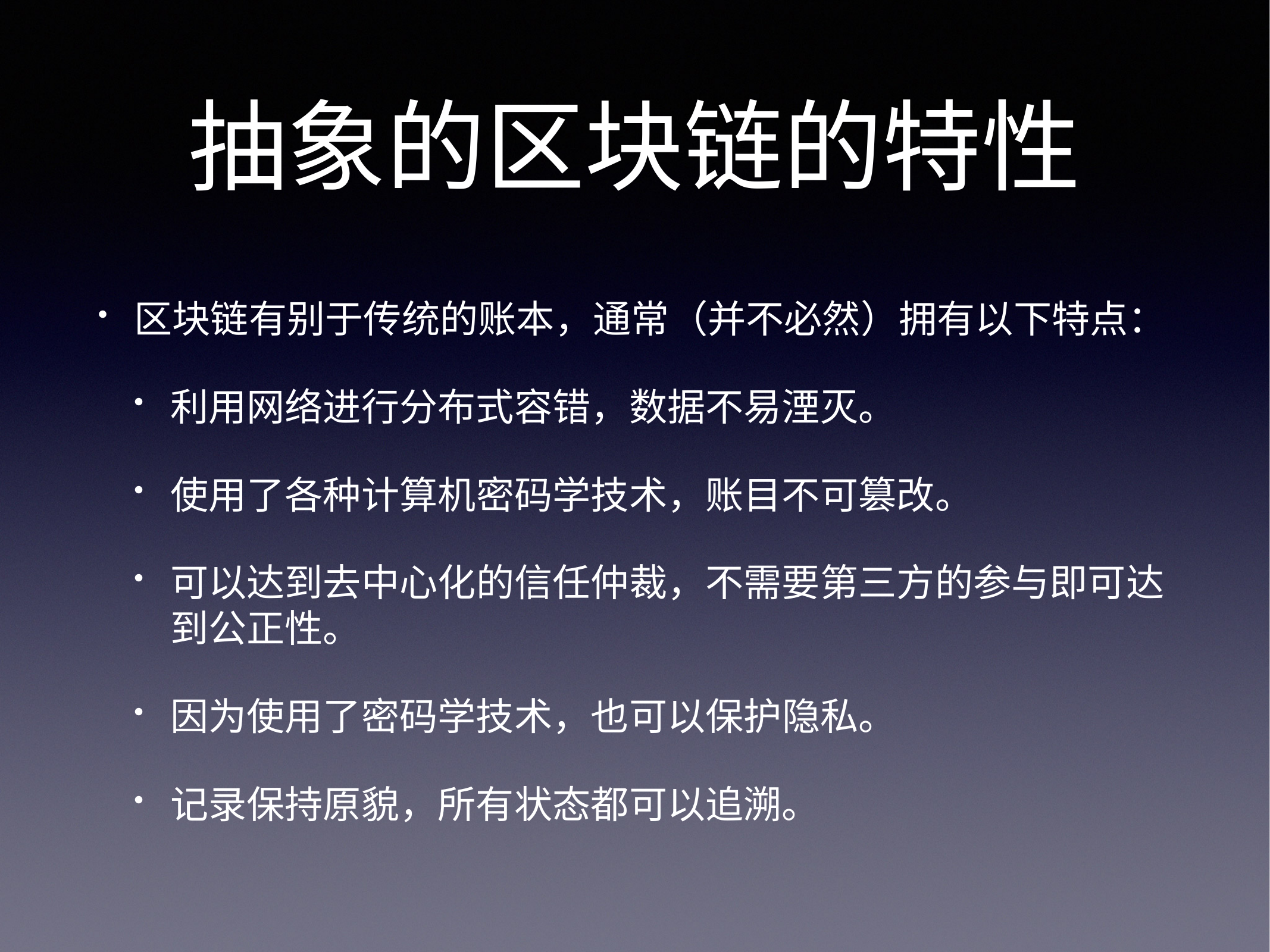

# 抽象的区块链的特性
区块链有别于传统的账本，通常（并不必然）拥有以下特点：
利用网络进行分布式容错，数据不易湮灭。
使用了各种计算机密码学技术，账目不可篡改。
可以达到去中心化的信任仲裁，不需要第三方的参与即可达到公正性。
因为使用了密码学技术，也可以保护隐私。
记录保持原貌，所有状态都可以追溯。